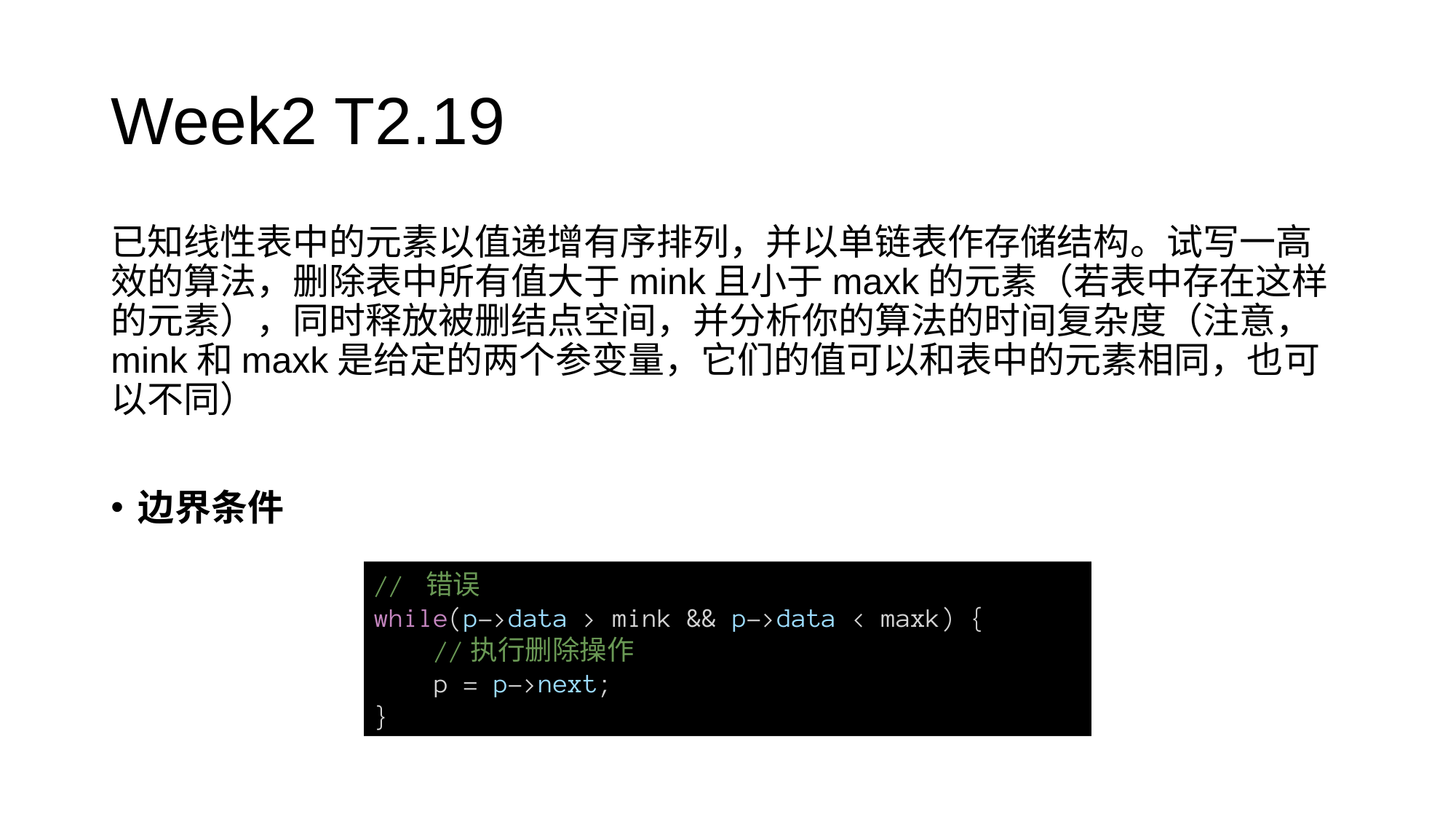

# Week2 T2.19
已知线性表中的元素以值递增有序排列，并以单链表作存储结构。试写一高效的算法，删除表中所有值大于mink且小于maxk的元素（若表中存在这样的元素），同时释放被删结点空间，并分析你的算法的时间复杂度（注意，mink和maxk是给定的两个参变量，它们的值可以和表中的元素相同，也可以不同）

边界条件

// 错误
while(p->data > mink && p->data < maxk) {
    //执行删除操作
    p = p->next;
}